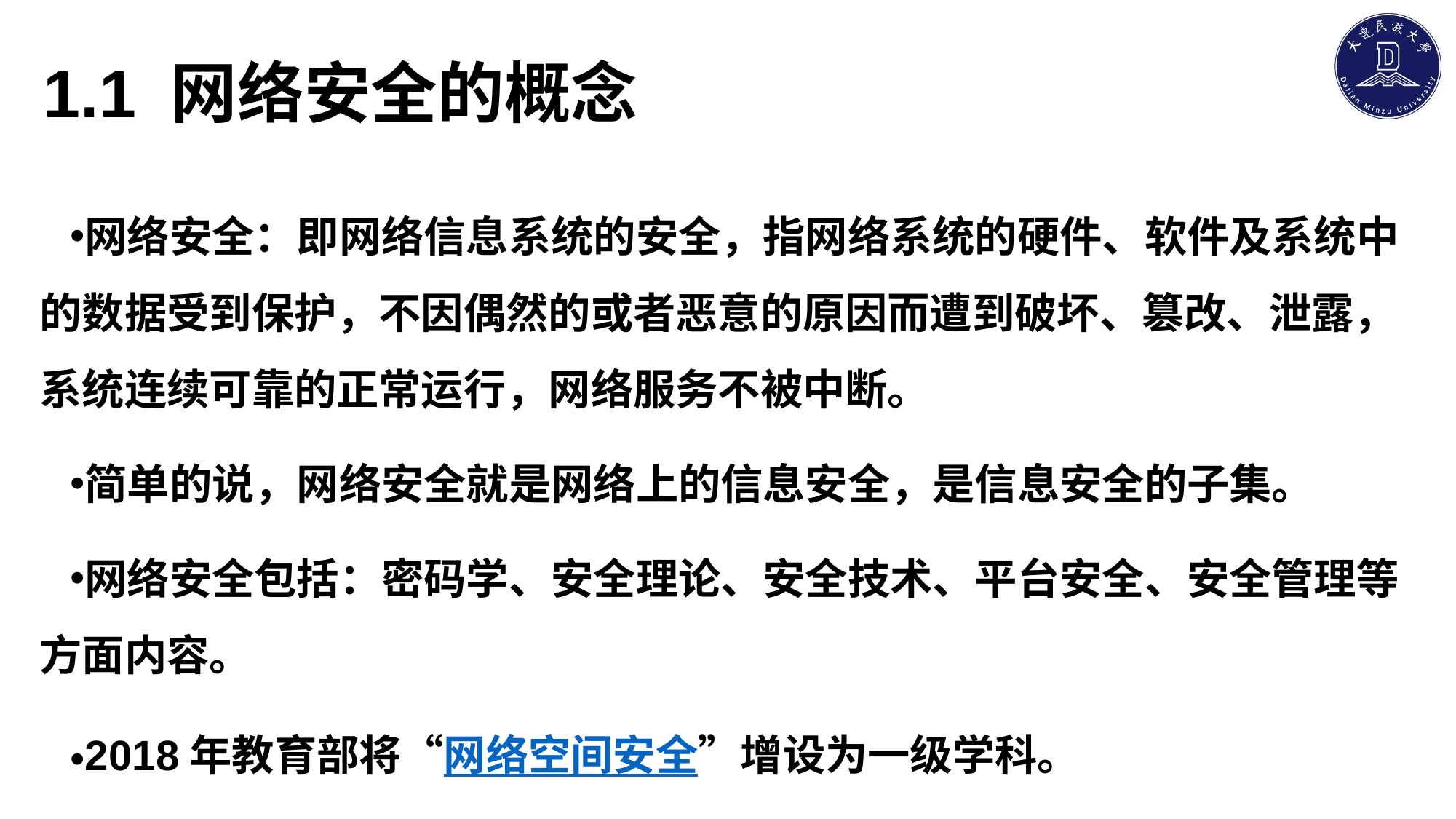

# 1.1 网络安全的概念
网络安全：即网络信息系统的安全，指网络系统的硬件、软件及系统中的数据受到保护，不因偶然的或者恶意的原因而遭到破坏、篡改、泄露，系统连续可靠的正常运行，网络服务不被中断。
简单的说，网络安全就是网络上的信息安全，是信息安全的子集。
网络安全包括：密码学、安全理论、安全技术、平台安全、安全管理等方面内容。
2018年教育部将“网络空间安全”增设为一级学科。